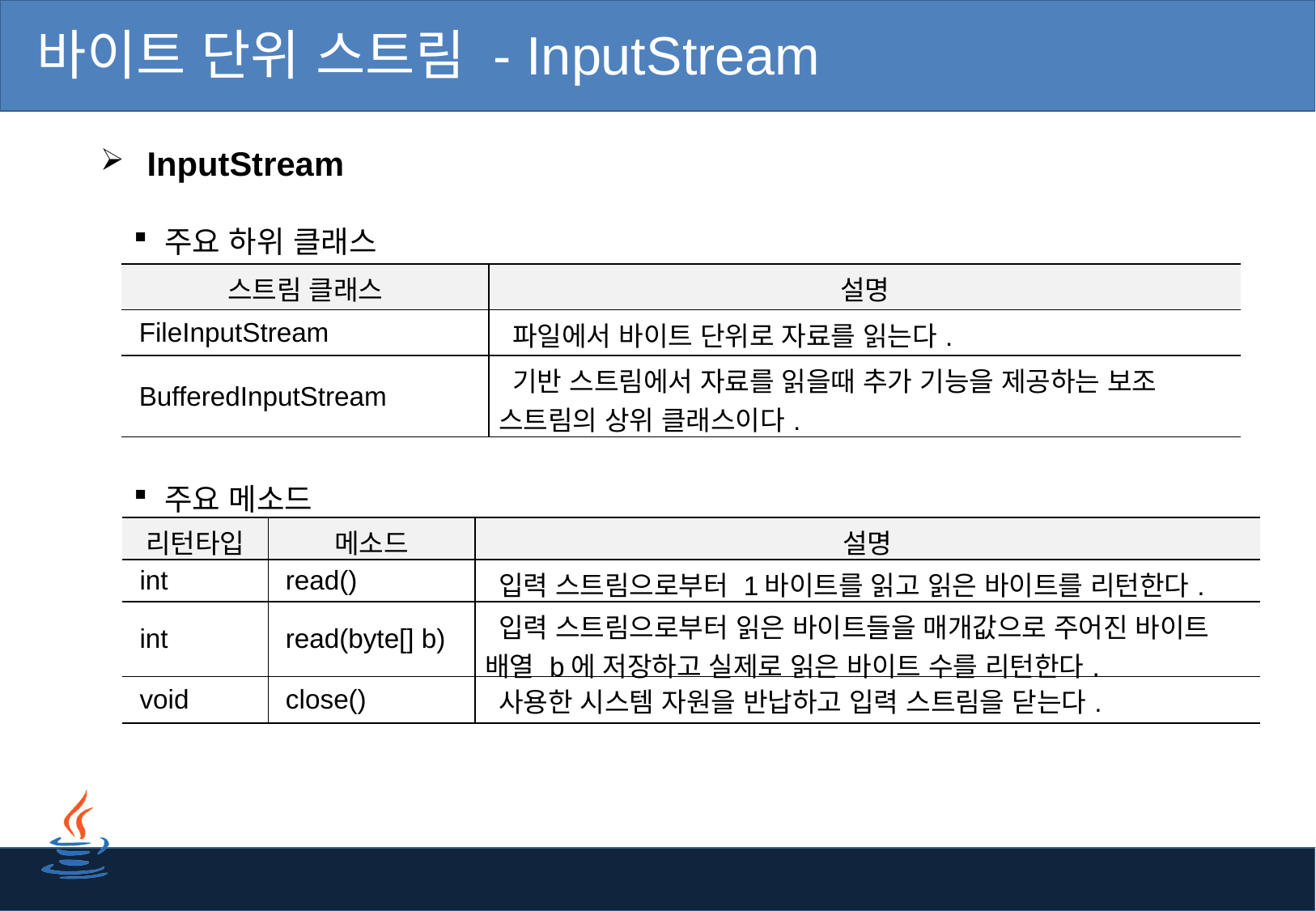

바이트 단위 스트림 - InputStream
 InputStream
주요 하위 클래스
| 스트림 클래스 | 설명 |
| --- | --- |
| FileInputStream | 파일에서 바이트 단위로 자료를 읽는다. |
| BufferedInputStream | 기반 스트림에서 자료를 읽을때 추가 기능을 제공하는 보조 스트림의 상위 클래스이다. |
주요 메소드
| 리턴타입 | 메소드 | 설명 |
| --- | --- | --- |
| int | read() | 입력 스트림으로부터 1바이트를 읽고 읽은 바이트를 리턴한다. |
| int | read(byte[] b) | 입력 스트림으로부터 읽은 바이트들을 매개값으로 주어진 바이트 배열 b에 저장하고 실제로 읽은 바이트 수를 리턴한다. |
| void | close() | 사용한 시스템 자원을 반납하고 입력 스트림을 닫는다. |